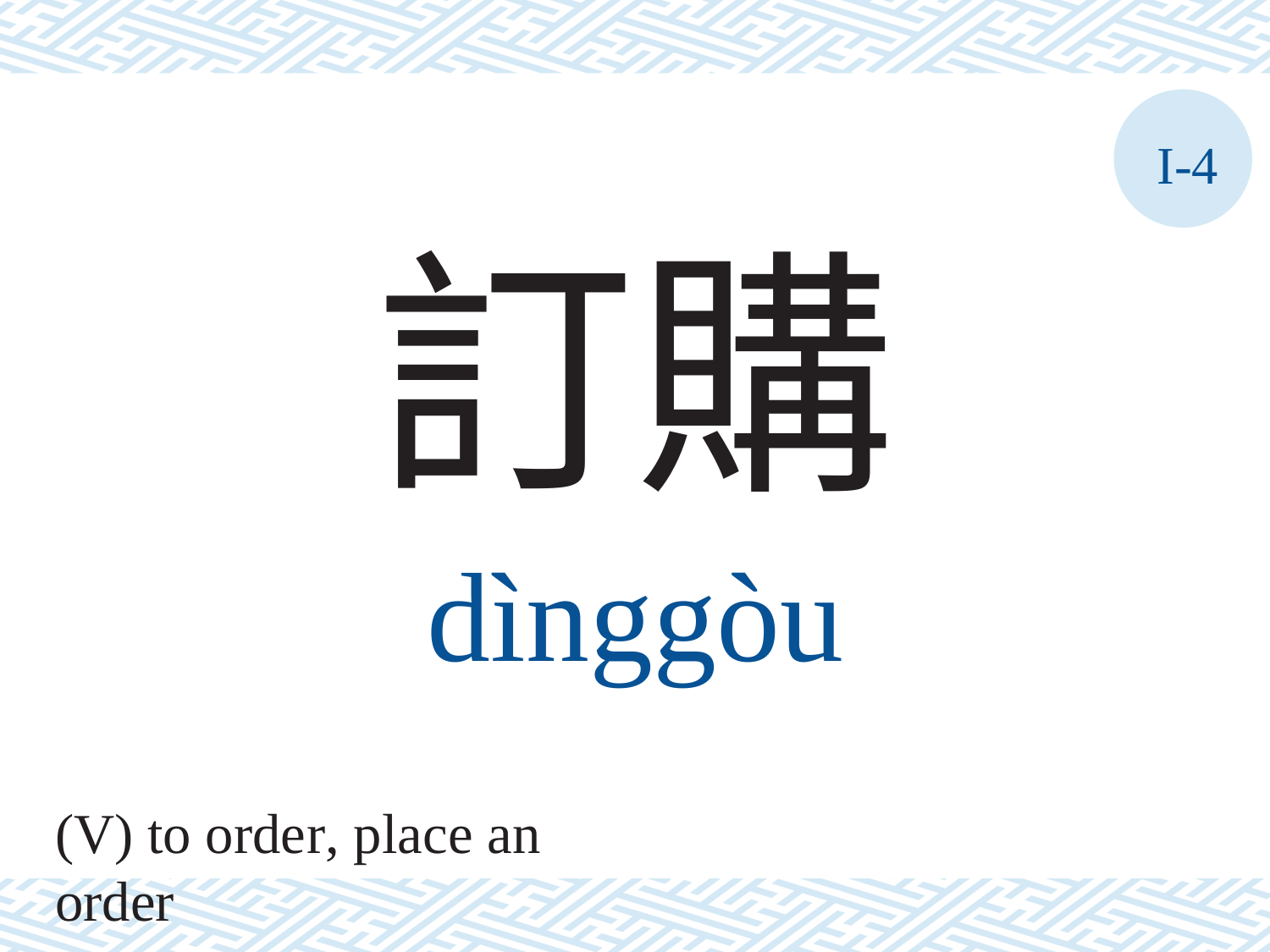

I-4
訂購
dìnggòu
(V) to order, place an order